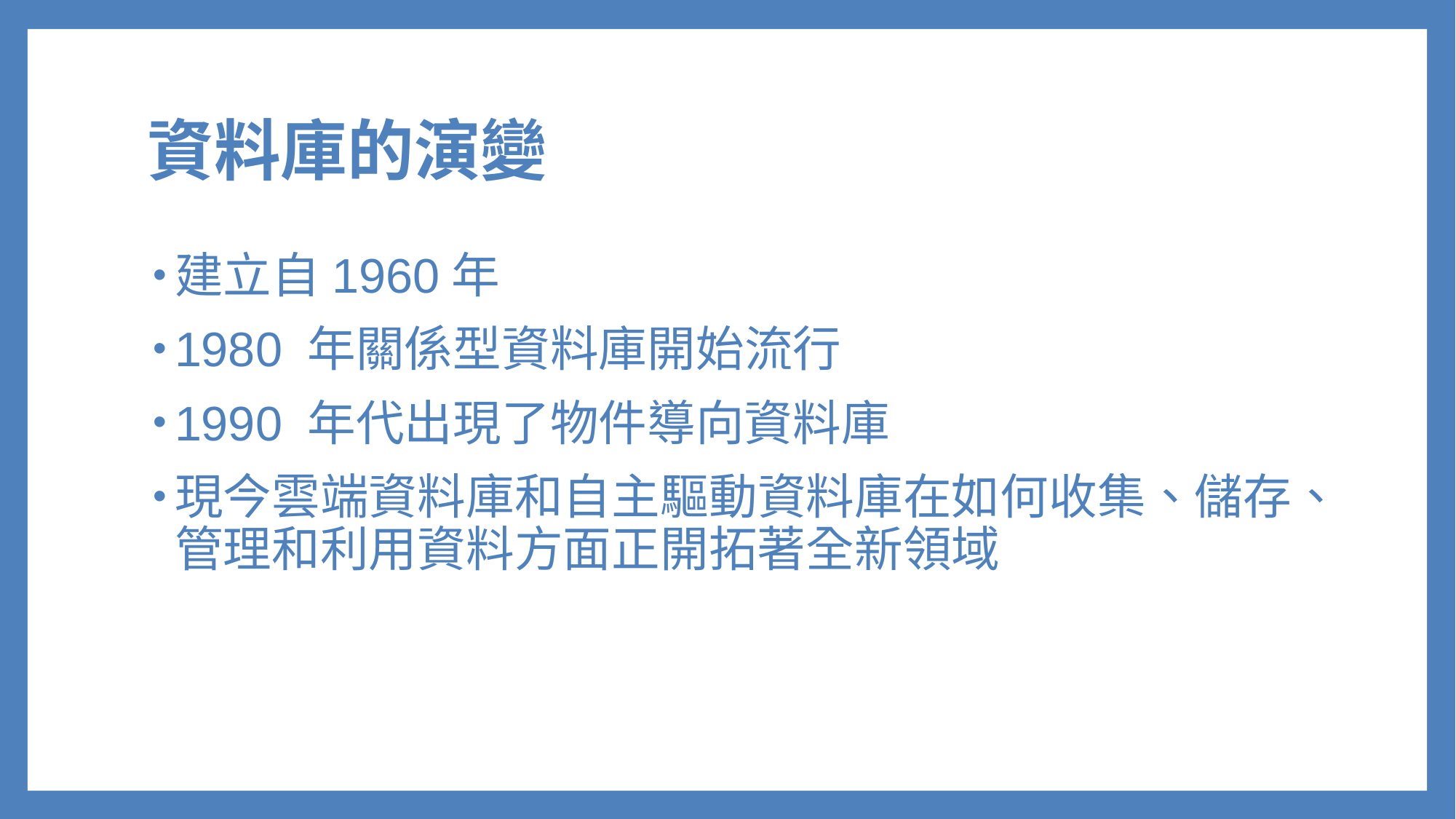

# 資料庫的演變
建立自1960年
1980 年關係型資料庫開始流行
1990 年代出現了物件導向資料庫
現今雲端資料庫和自主驅動資料庫在如何收集、儲存、管理和利用資料方面正開拓著全新領域